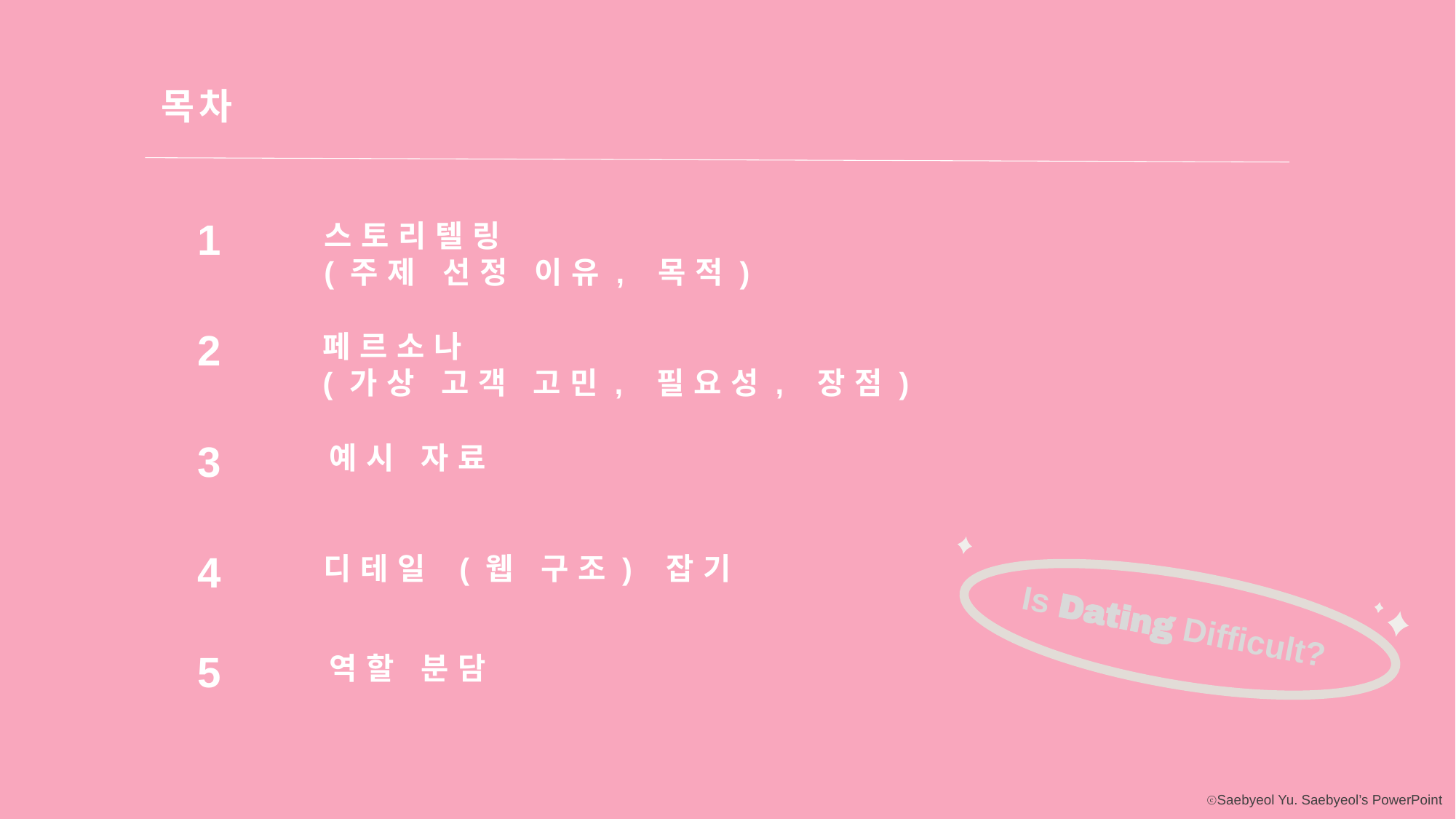

목차
1
스토리텔링
(주제 선정 이유, 목적)
2
페르소나
(가상 고객 고민, 필요성, 장점)
3
예시 자료
4
디테일 (웹 구조) 잡기
5
역할 분담

Is Dating Difficult?